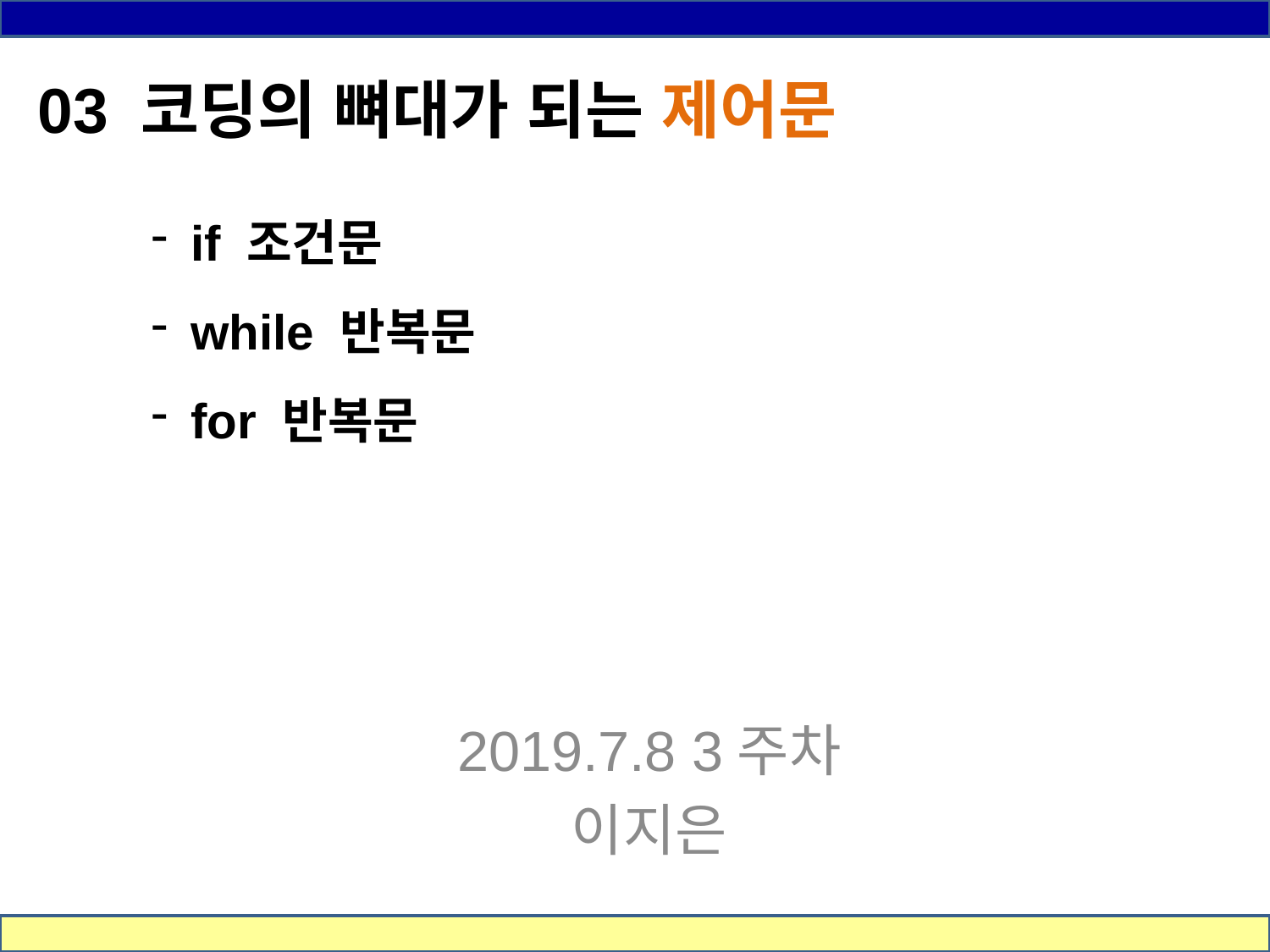

# 03 코딩의 뼈대가 되는 제어문
if 조건문
while 반복문
for 반복문
2019.7.8 3주차
이지은